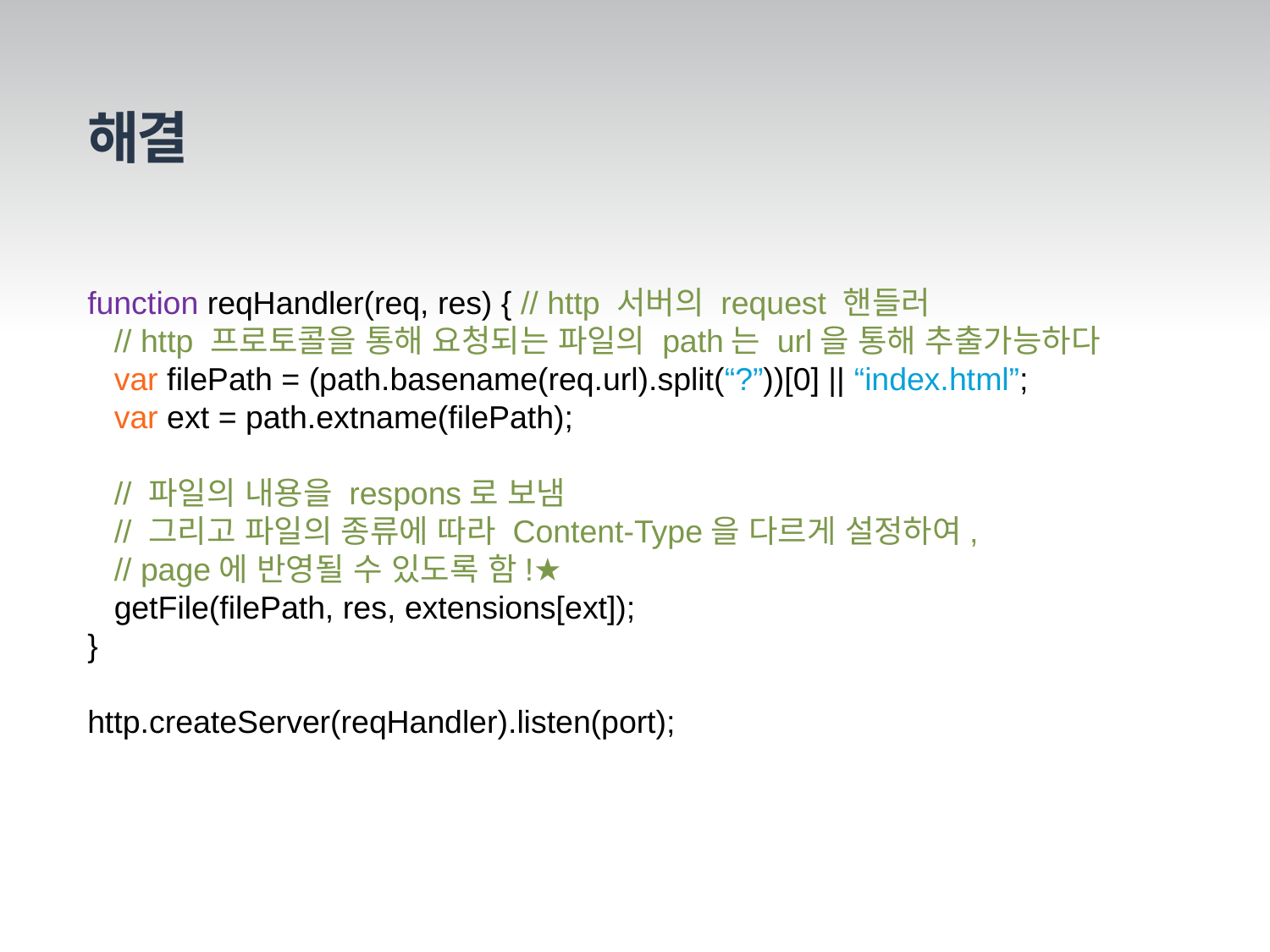

해결
function reqHandler(req, res) { // http 서버의 request 핸들러
   // http 프로토콜을 통해 요청되는 파일의 path는 url을 통해 추출가능하다
   var filePath = (path.basename(req.url).split(“?”))[0] || “index.html”;
   var ext = path.extname(filePath);

   // 파일의 내용을 respons로 보냄
   // 그리고 파일의 종류에 따라 Content-Type을 다르게 설정하여,
   // page에 반영될 수 있도록 함!★
   getFile(filePath, res, extensions[ext]);
}

http.createServer(reqHandler).listen(port);